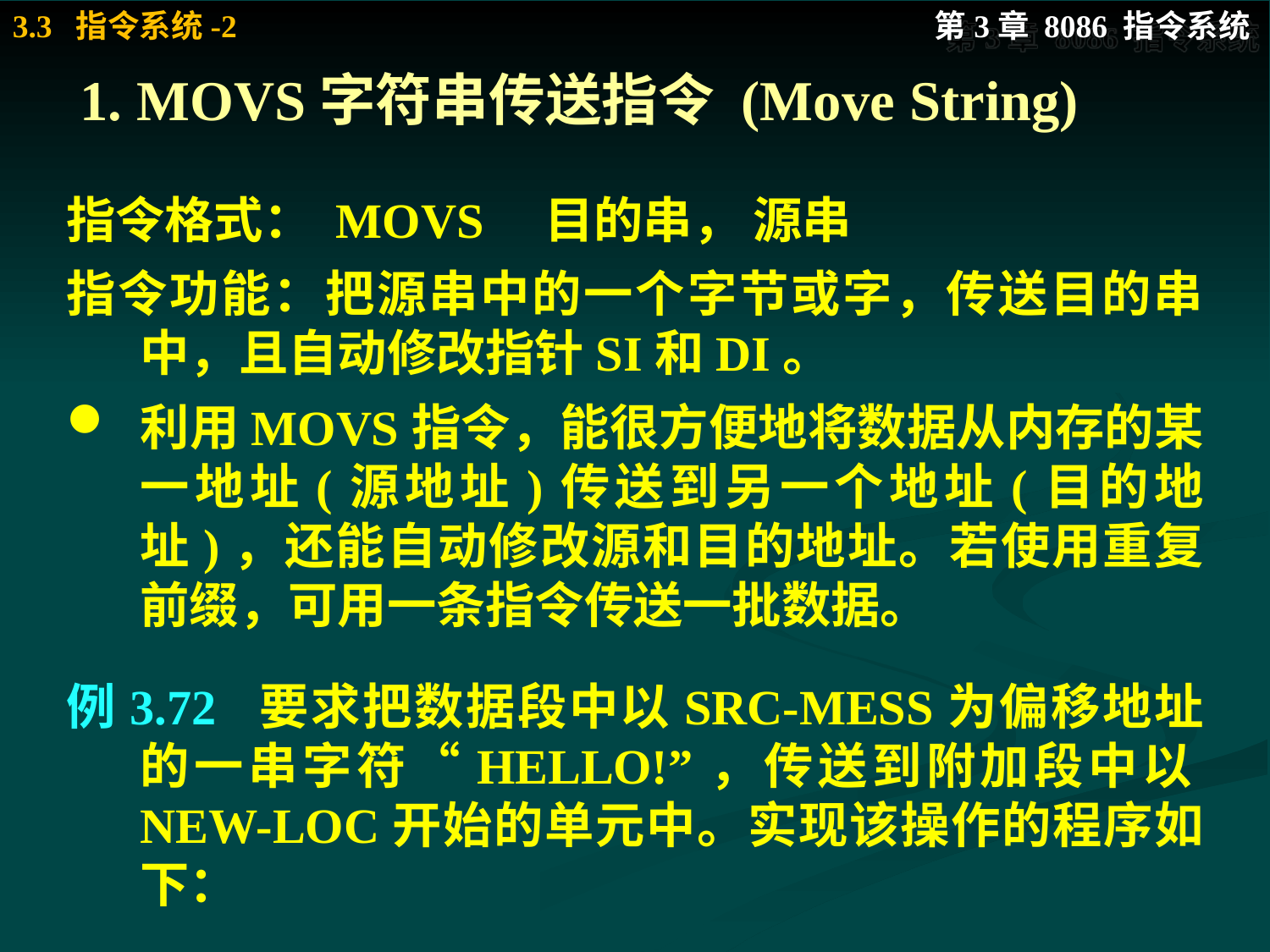

# 1. MOVS字符串传送指令 (Move String)
指令格式： MOVS    目的串， 源串
指令功能：把源串中的一个字节或字，传送目的串中，且自动修改指针SI和DI。
利用MOVS指令，能很方便地将数据从内存的某一地址(源地址)传送到另一个地址(目的地址)，还能自动修改源和目的地址。若使用重复前缀，可用一条指令传送一批数据。
例3.72  要求把数据段中以SRC-MESS为偏移地址的一串字符“HELLO!”，传送到附加段中以NEW-LOC开始的单元中。实现该操作的程序如下：